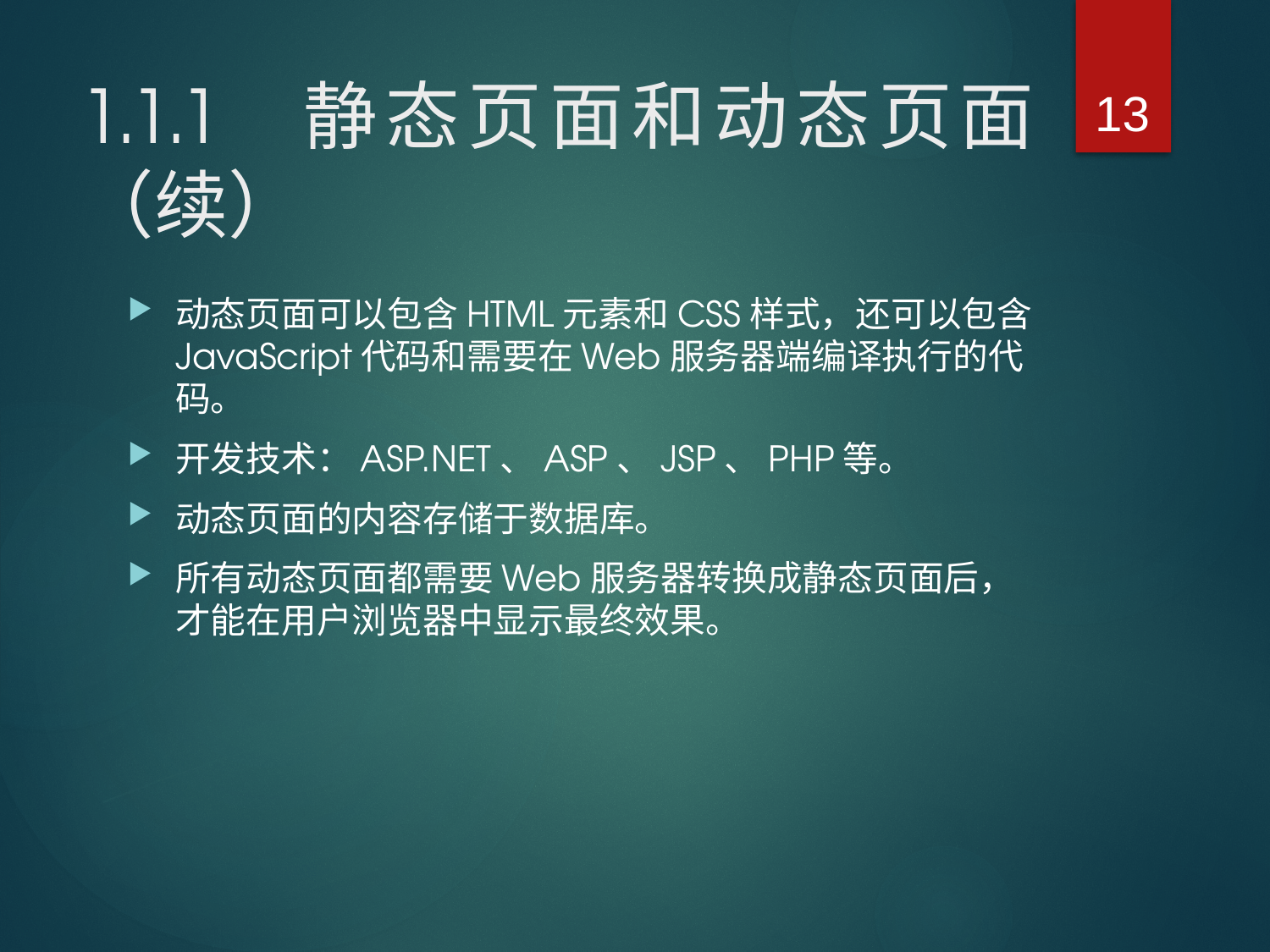

13
# 1.1.1  静态页面和动态页面（续）
动态页面可以包含HTML元素和CSS样式，还可以包含JavaScript代码和需要在Web服务器端编译执行的代码。
开发技术：ASP.NET、ASP、JSP、PHP等。
动态页面的内容存储于数据库。
所有动态页面都需要Web服务器转换成静态页面后，才能在用户浏览器中显示最终效果。